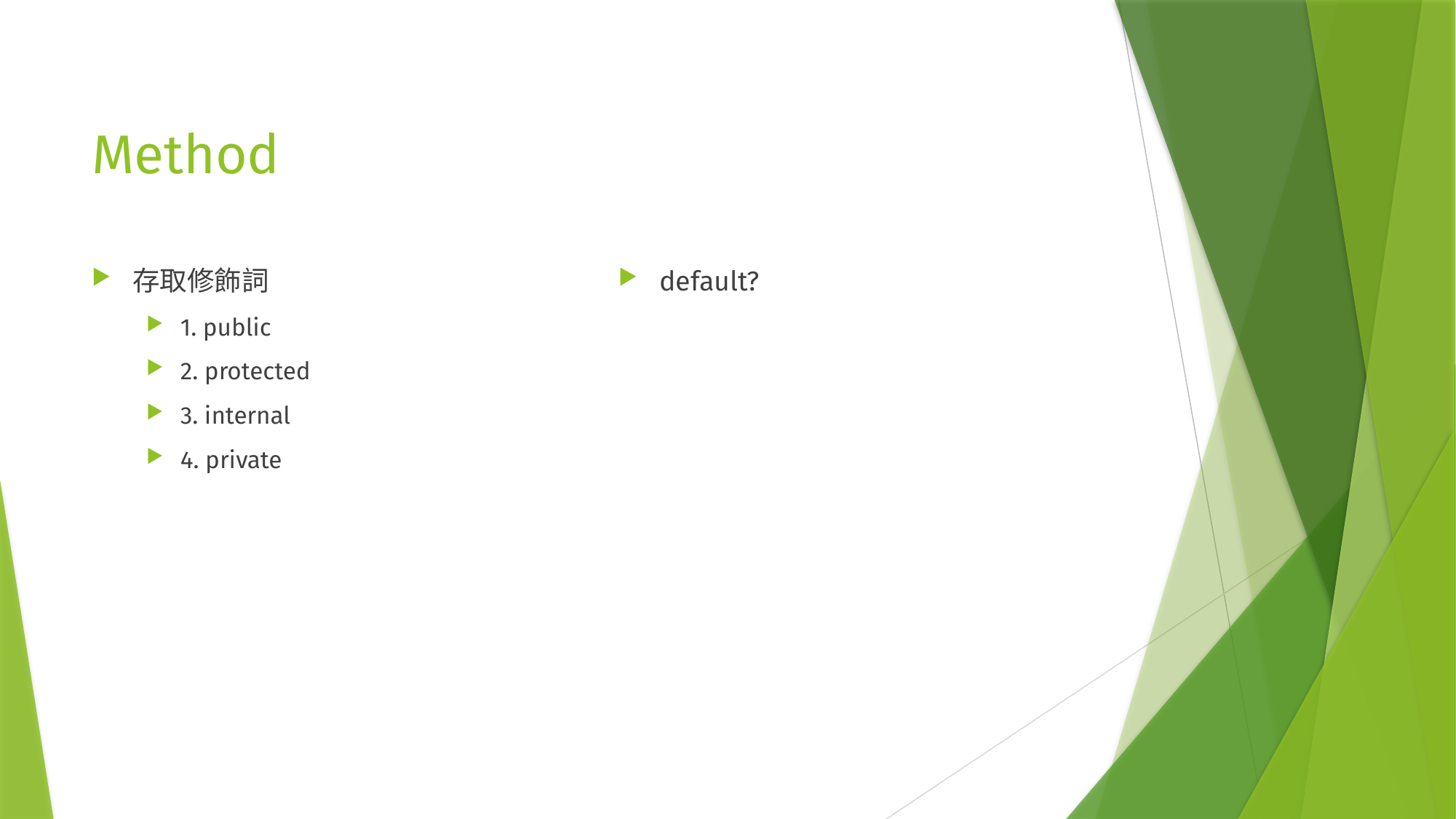

# Method
存取修飾詞
1. public
2. protected
3. internal
4. private
default?